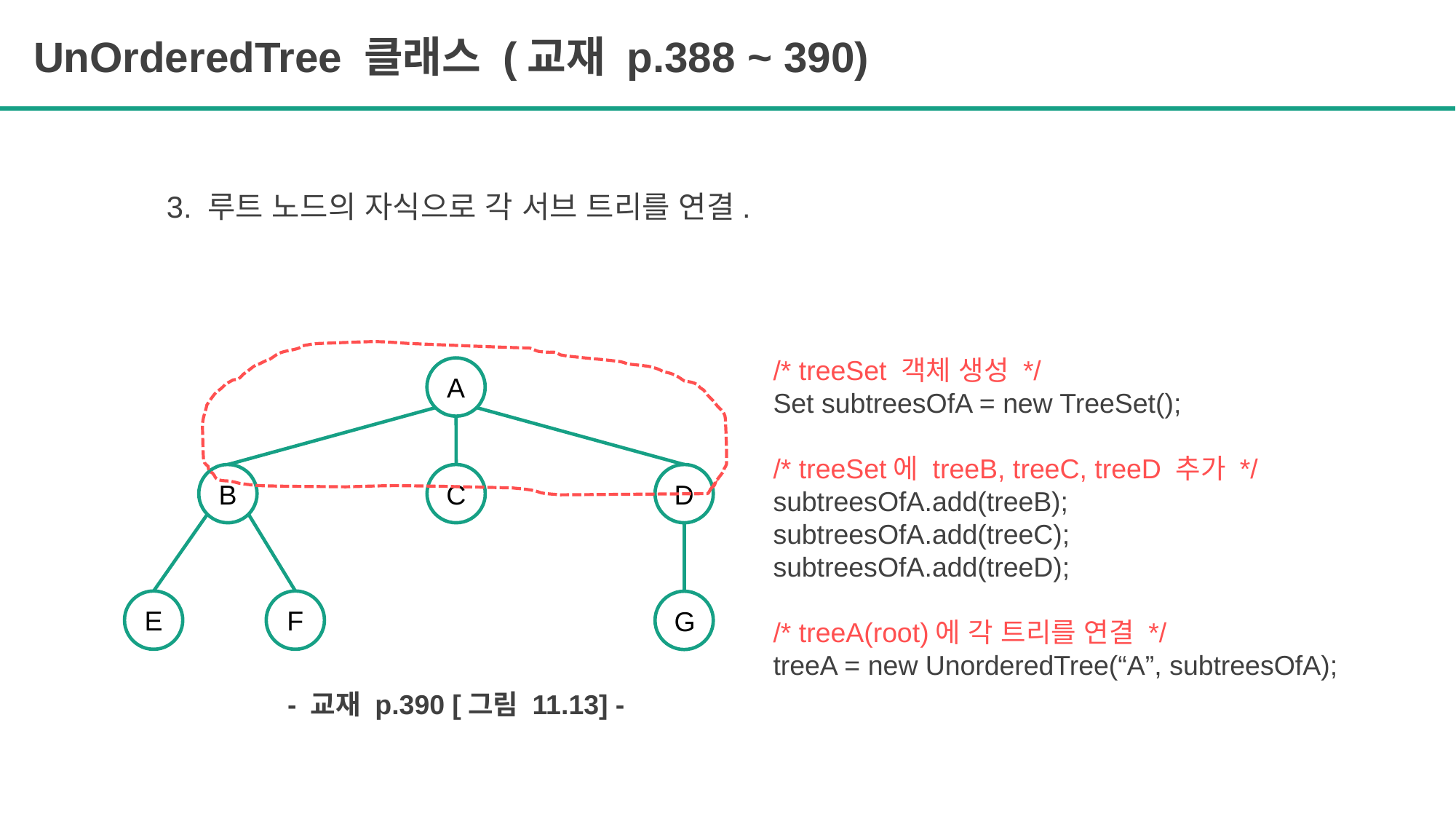

UnOrderedTree 클래스 (교재 p.388 ~ 390)
3. 루트 노드의 자식으로 각 서브 트리를 연결.

/* treeSet 객체 생성 */
Set subtreesOfA = new TreeSet();

/* treeSet에 treeB, treeC, treeD 추가 */
subtreesOfA.add(treeB);
subtreesOfA.add(treeC);
subtreesOfA.add(treeD);

/* treeA(root)에 각 트리를 연결 */
treeA = new UnorderedTree(“A”, subtreesOfA);
A
B
C
D
E
F
G
- 교재 p.390 [그림 11.13] -